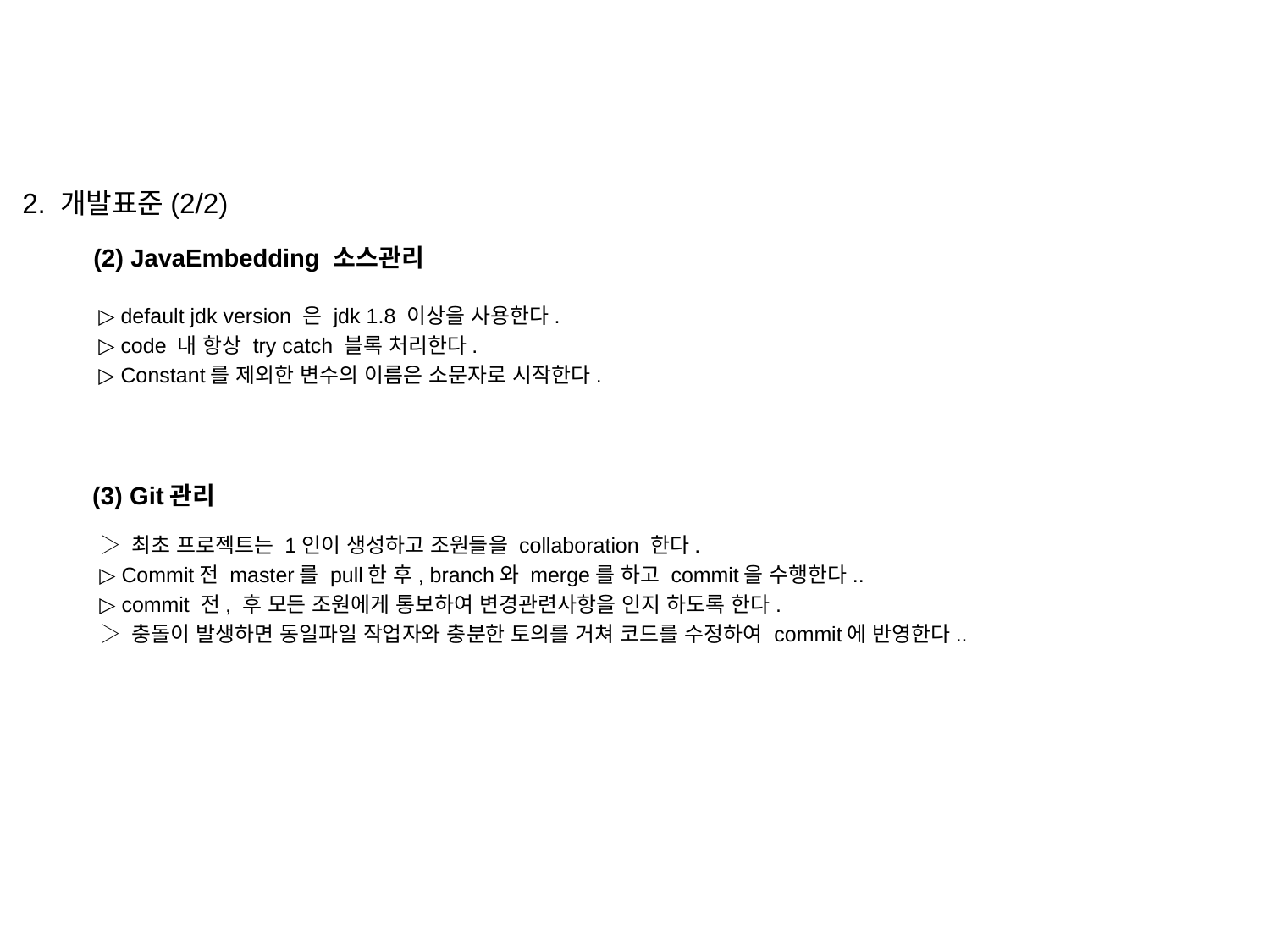

2. 개발표준(2/2)
(2) JavaEmbedding 소스관리
 ▷ default jdk version 은 jdk 1.8 이상을 사용한다.
 ▷ code 내 항상 try catch 블록 처리한다.
 ▷ Constant를 제외한 변수의 이름은 소문자로 시작한다.
(3) Git관리
 ▷ 최초 프로젝트는 1인이 생성하고 조원들을 collaboration 한다.
 ▷ Commit전 master를 pull한 후, branch와 merge를 하고 commit을 수행한다..
 ▷ commit 전, 후 모든 조원에게 통보하여 변경관련사항을 인지 하도록 한다.
 ▷ 충돌이 발생하면 동일파일 작업자와 충분한 토의를 거쳐 코드를 수정하여 commit에 반영한다..